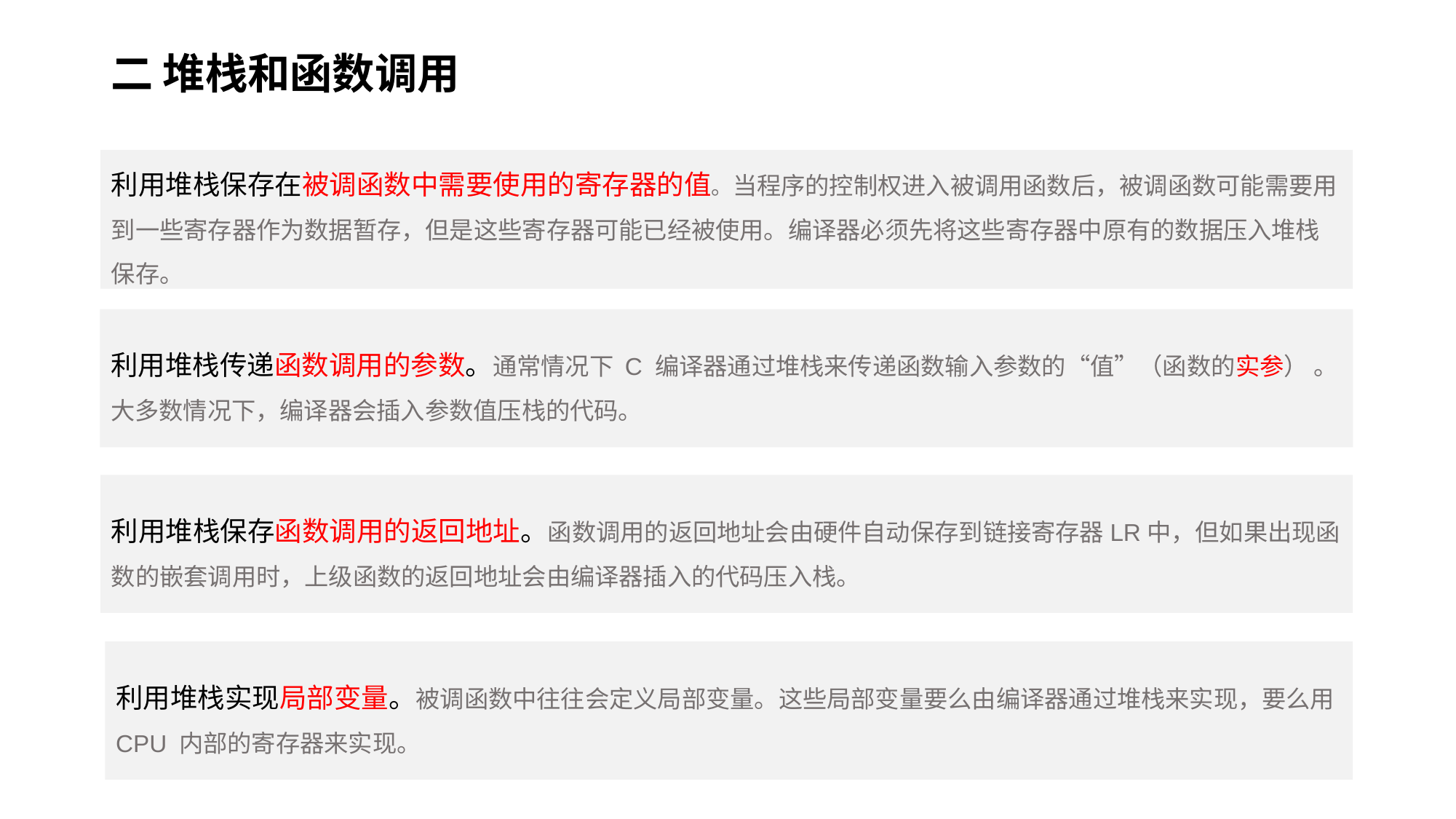

# 二 堆栈和函数调用
利用堆栈保存在被调函数中需要使用的寄存器的值。当程序的控制权进入被调用函数后，被调函数可能需要用到一些寄存器作为数据暂存，但是这些寄存器可能已经被使用。编译器必须先将这些寄存器中原有的数据压入堆栈保存。

利用堆栈传递函数调用的参数。通常情况下 C 编译器通过堆栈来传递函数输入参数的“值”（函数的实参） 。大多数情况下，编译器会插入参数值压栈的代码。
利用堆栈保存函数调用的返回地址。函数调用的返回地址会由硬件自动保存到链接寄存器LR中，但如果出现函数的嵌套调用时，上级函数的返回地址会由编译器插入的代码压入栈。
利用堆栈实现局部变量。被调函数中往往会定义局部变量。这些局部变量要么由编译器通过堆栈来实现，要么用 CPU 内部的寄存器来实现。